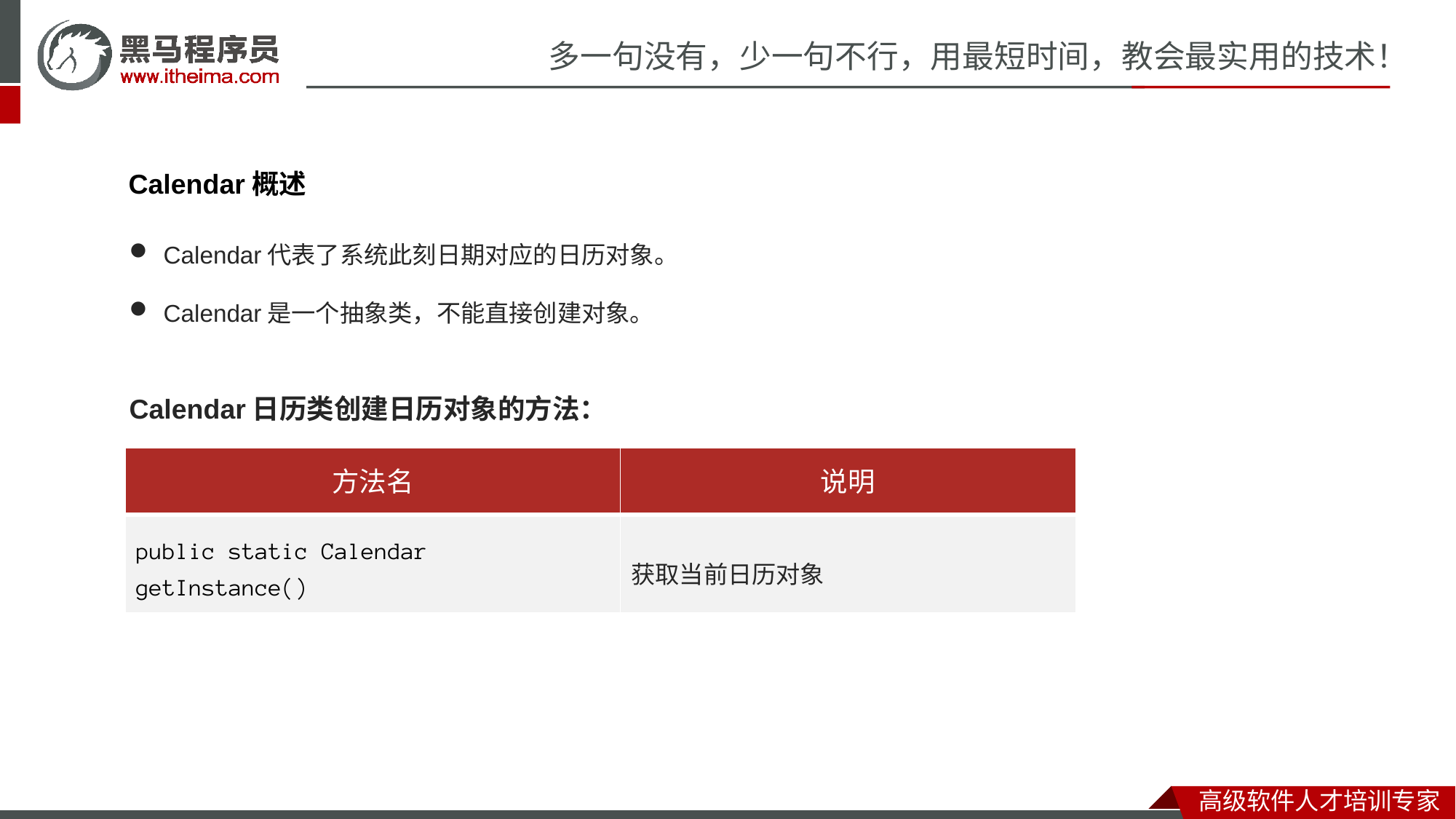

Calendar概述
Calendar代表了系统此刻日期对应的日历对象。
Calendar是一个抽象类，不能直接创建对象。
Calendar日历类创建日历对象的方法：
| 方法名 | 说明 |
| --- | --- |
| public static Calendar getInstance() | 获取当前日历对象 |